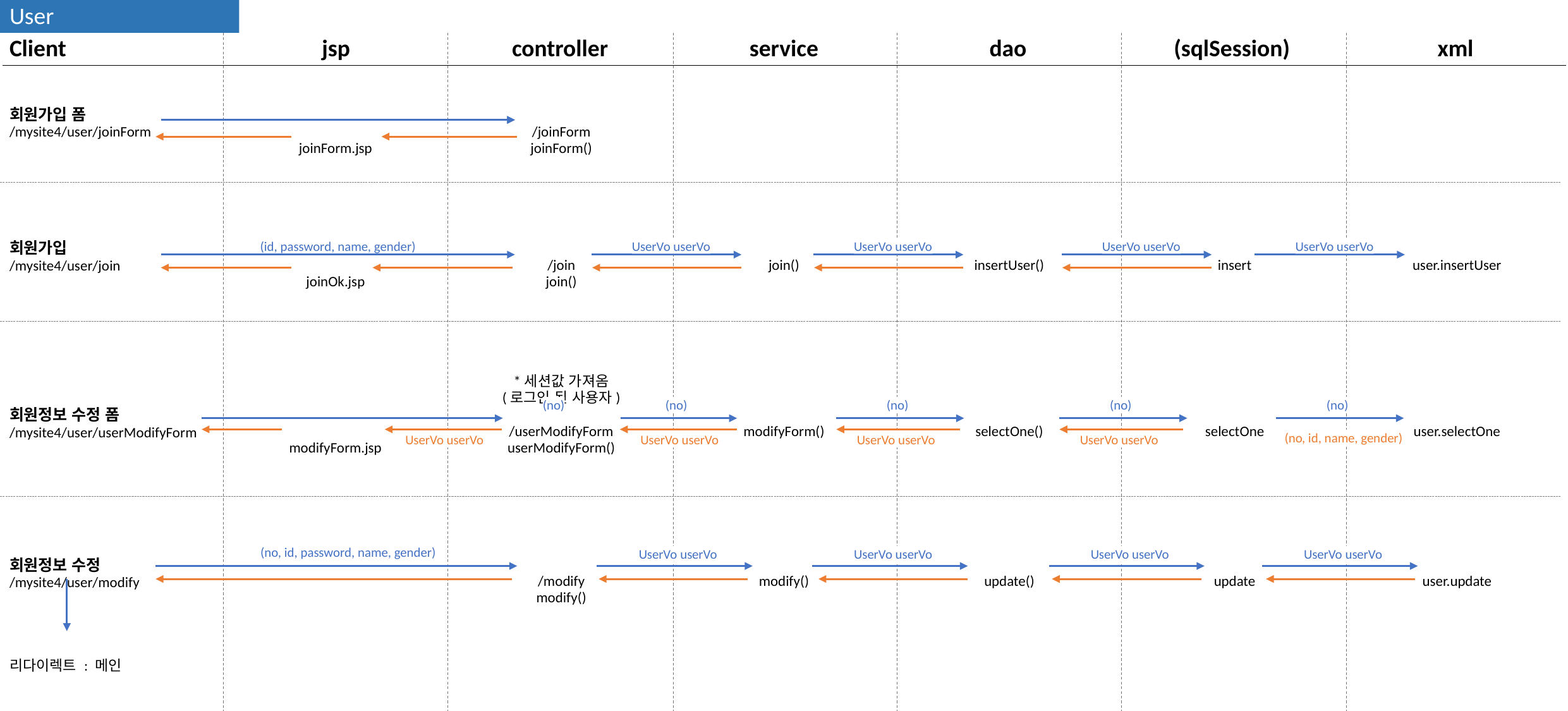

# User
Client
jsp
controller
service
dao
(sqlSession)
xml

회원가입 폼
/mysite4/user/joinForm

회원가입
/mysite4/user/join

회원정보 수정 폼
/mysite4/user/userModifyForm

회원정보 수정
/mysite4/user/modify

리다이렉트 : 메인

joinForm.jsp

joinOk.jsp

modifyForm.jsp

/joinForm
joinForm()

/join
join()

*세션값 가져옴
(로그인 된 사용자)

/userModifyForm
userModifyForm()

/modify
modify()

join()

modifyForm()

modify()

insertUser()

selectOne()

update()

insert

selectOne

update

user.insertUser

user.selectOne

user.update
(id, password, name, gender)
UserVo userVo
UserVo userVo
UserVo userVo
UserVo userVo
(no)
(no)
(no)
(no)
(no)

(no, id, name, gender)
UserVo userVo
UserVo userVo
UserVo userVo
UserVo userVo
(no, id, password, name, gender)
UserVo userVo
UserVo userVo
UserVo userVo
UserVo userVo